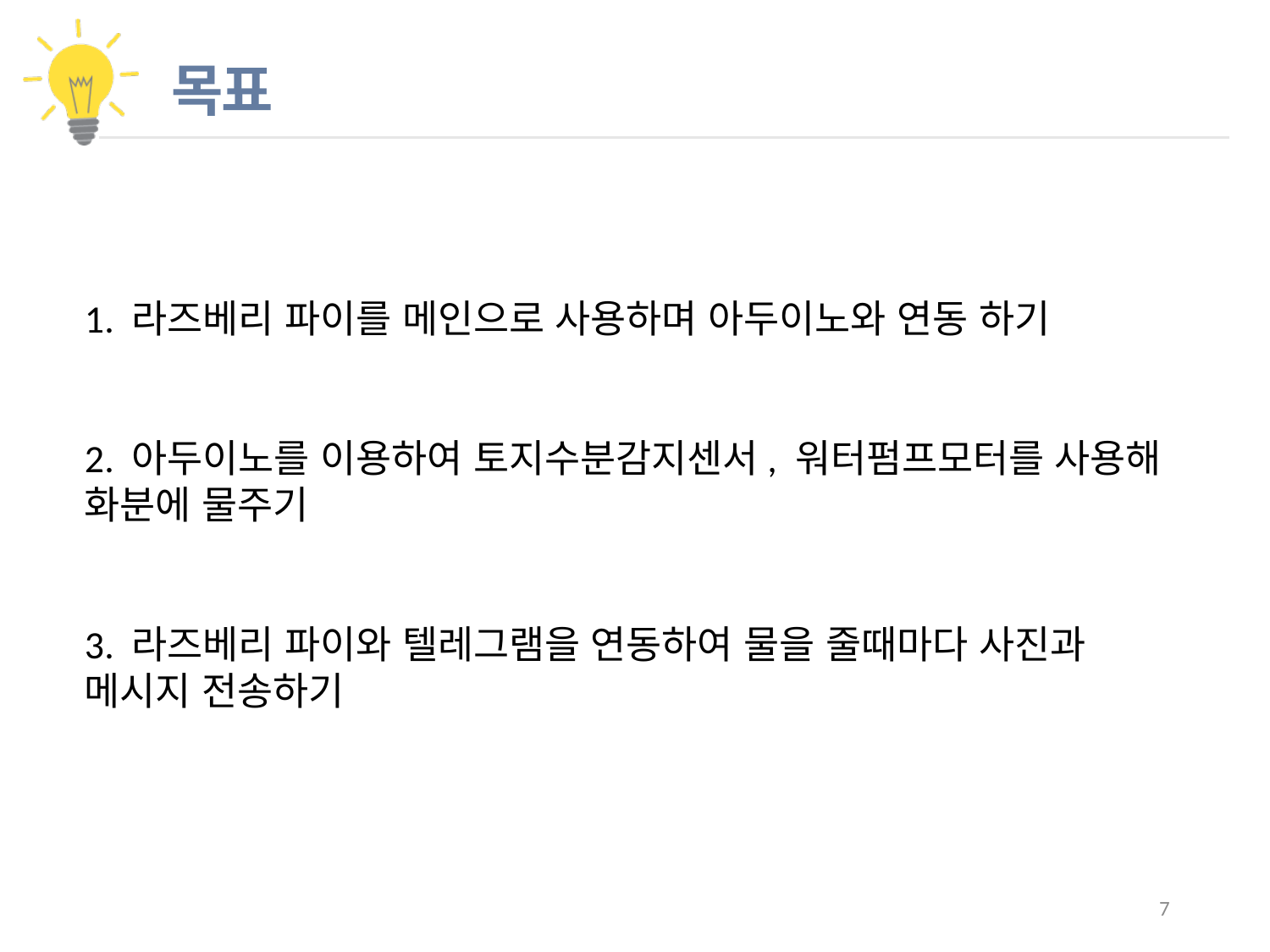

목표
1. 라즈베리 파이를 메인으로 사용하며 아두이노와 연동 하기

2. 아두이노를 이용하여 토지수분감지센서, 워터펌프모터를 사용해 화분에 물주기

3. 라즈베리 파이와 텔레그램을 연동하여 물을 줄때마다 사진과 메시지 전송하기
7